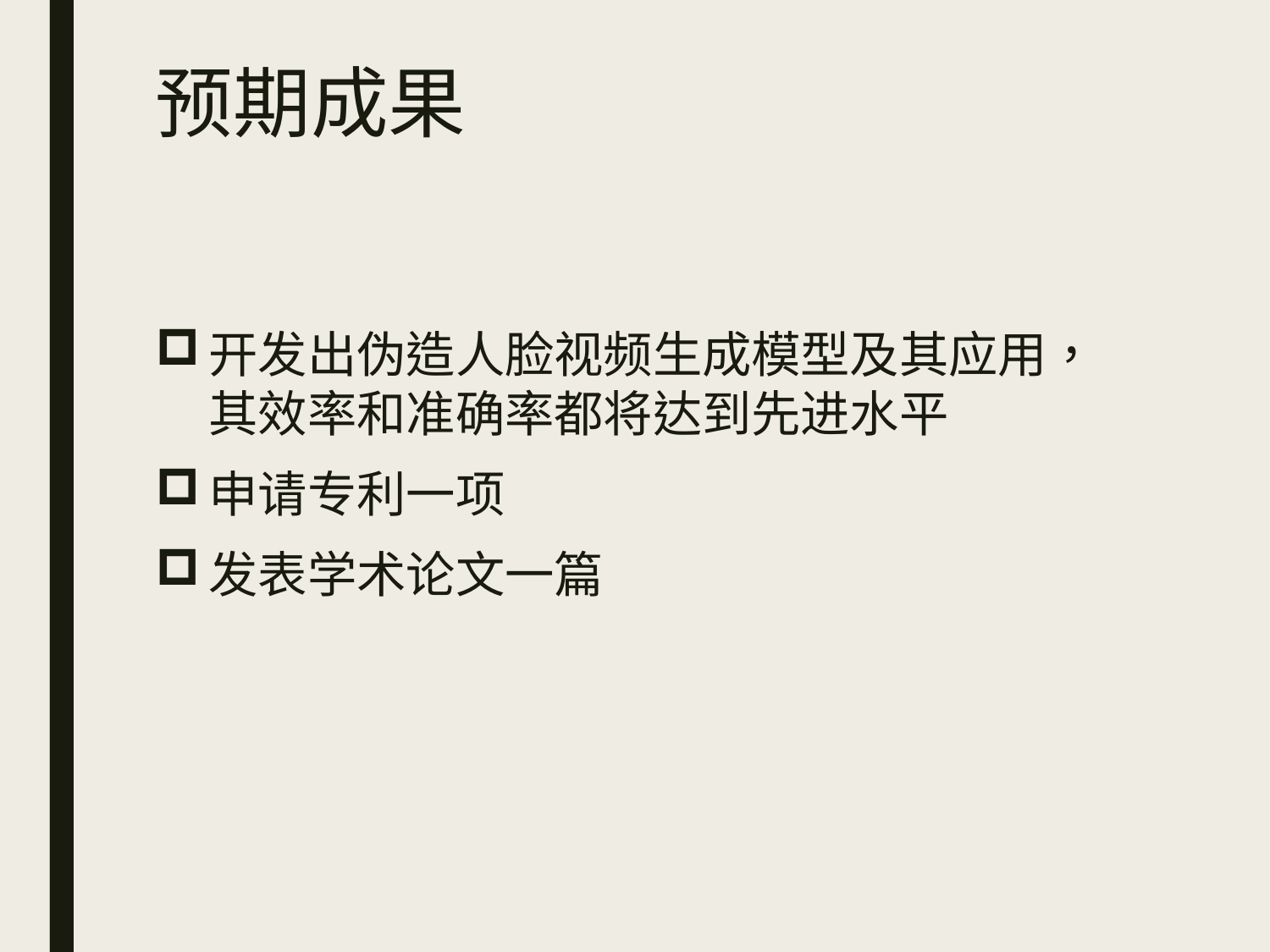

# 预期成果
开发出伪造人脸视频生成模型及其应用，其效率和准确率都将达到先进水平
申请专利一项
发表学术论文一篇